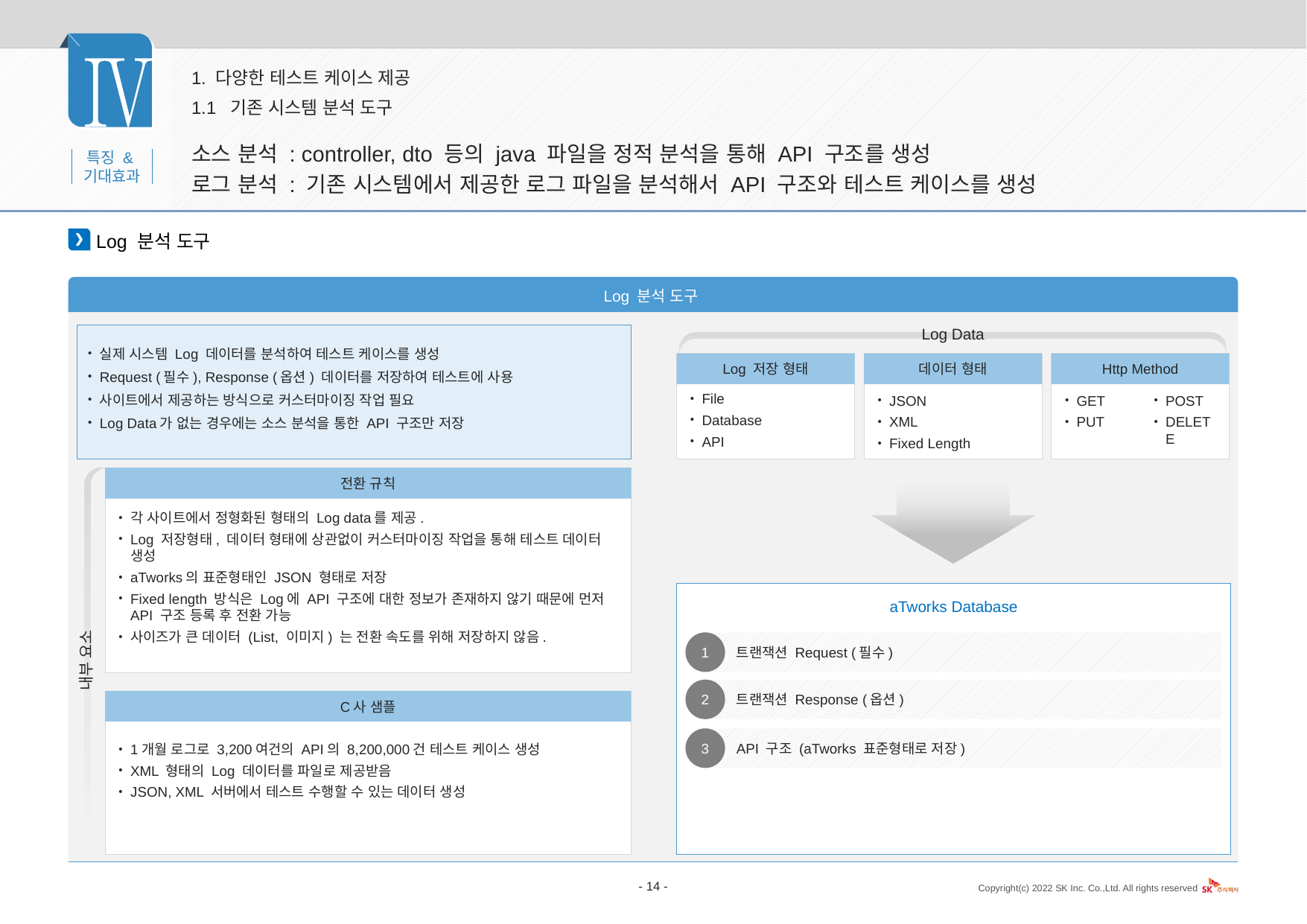

1. 다양한 테스트 케이스 제공
1.1  기존 시스템 분석 도구
소스 분석 : controller, dto 등의 java 파일을 정적 분석을 통해 API 구조를 생성
로그 분석 : 기존 시스템에서 제공한 로그 파일을 분석해서 API 구조와 테스트 케이스를 생성
Log 분석 도구

Log 분석 도구

Log Data

실제 시스템 Log 데이터를 분석하여 테스트 케이스를 생성
Request (필수), Response (옵션) 데이터를 저장하여 테스트에 사용
사이트에서 제공하는 방식으로 커스터마이징 작업 필요
Log Data가 없는 경우에는 소스 분석을 통한 API 구조만 저장

Log 저장 형태
File
Database
API

데이터 형태

Http Method
JSON
XML
Fixed Length
GET
PUT
POST
DELETE

전환 규칙
각 사이트에서 정형화된 형태의 Log data를 제공.
Log 저장형태, 데이터 형태에 상관없이 커스터마이징 작업을 통해 테스트 데이터 생성
aTworks의 표준형태인 JSON 형태로 저장
Fixed length 방식은 Log에 API 구조에 대한 정보가 존재하지 않기 때문에 먼저 API 구조 등록 후 전환 가능
사이즈가 큰 데이터 (List, 이미지) 는 전환 속도를 위해 저장하지 않음.

C사 샘플

1개월 로그로 3,200여건의 API의 8,200,000건 테스트 케이스 생성
XML 형태의 Log 데이터를 파일로 제공받음
JSON, XML 서버에서 테스트 수행할 수 있는 데이터 생성
aTworks Database
1
트랜잭션 Request (필수)
2
트랜잭션 Response (옵션)
3
API 구조 (aTworks 표준형태로 저장)
내부 요소